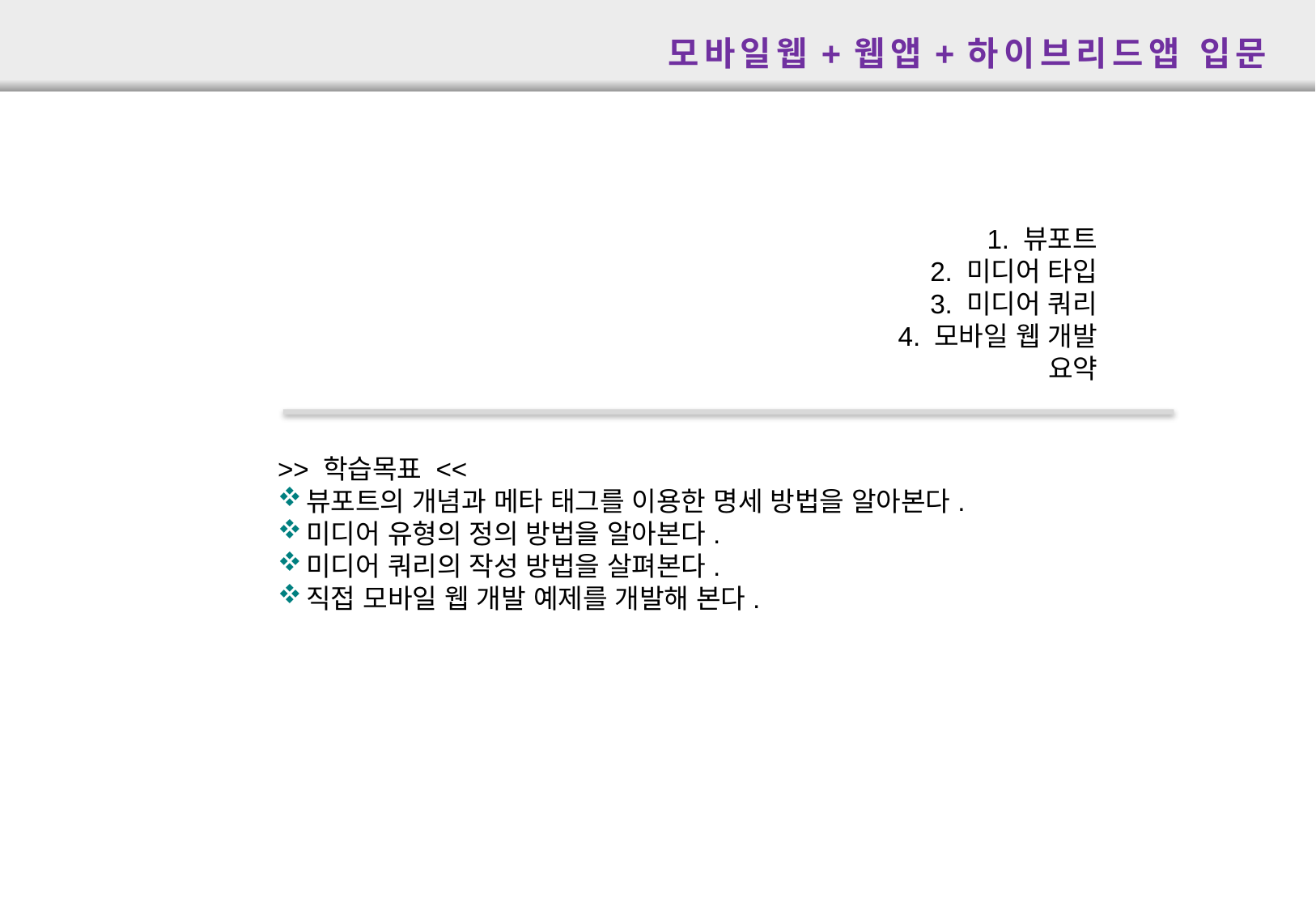

모바일웹+웹앱+하이브리드앱 입문
1. 뷰포트
2. 미디어 타입
3. 미디어 쿼리
4. 모바일 웹 개발
요약

>> 학습목표 <<
뷰포트의 개념과 메타 태그를 이용한 명세 방법을 알아본다.
미디어 유형의 정의 방법을 알아본다.
미디어 쿼리의 작성 방법을 살펴본다.
직접 모바일 웹 개발 예제를 개발해 본다.